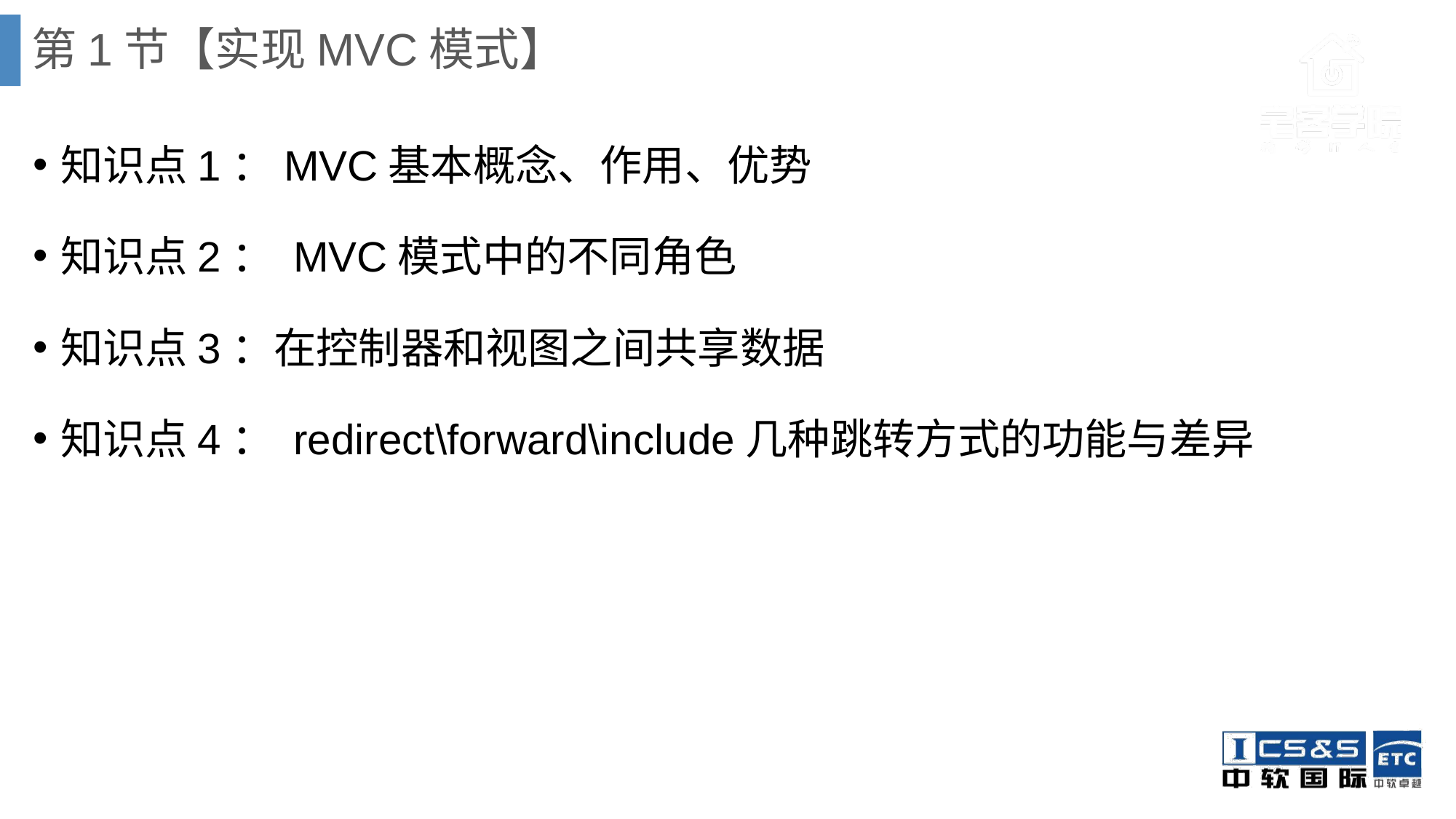

# 第1节【实现MVC模式】
知识点1：MVC基本概念、作用、优势
知识点2： MVC模式中的不同角色
知识点3：在控制器和视图之间共享数据
知识点4： redirect\forward\include几种跳转方式的功能与差异